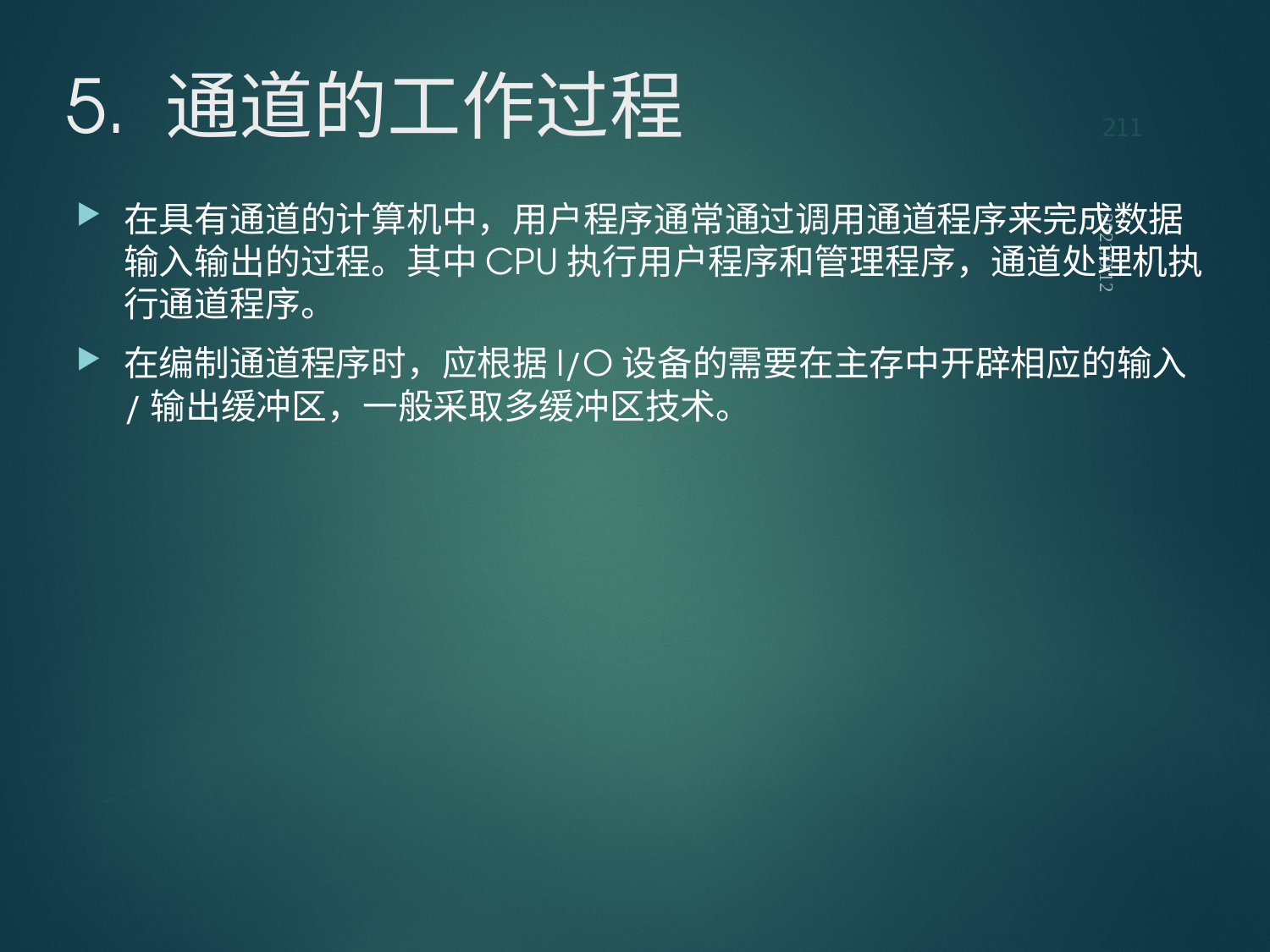

211
# 5. 通道的工作过程
在具有通道的计算机中，用户程序通常通过调用通道程序来完成数据输入输出的过程。其中CPU执行用户程序和管理程序，通道处理机执行通道程序。
在编制通道程序时，应根据I/O设备的需要在主存中开辟相应的输入/输出缓冲区，一般采取多缓冲区技术。
2021/9/12